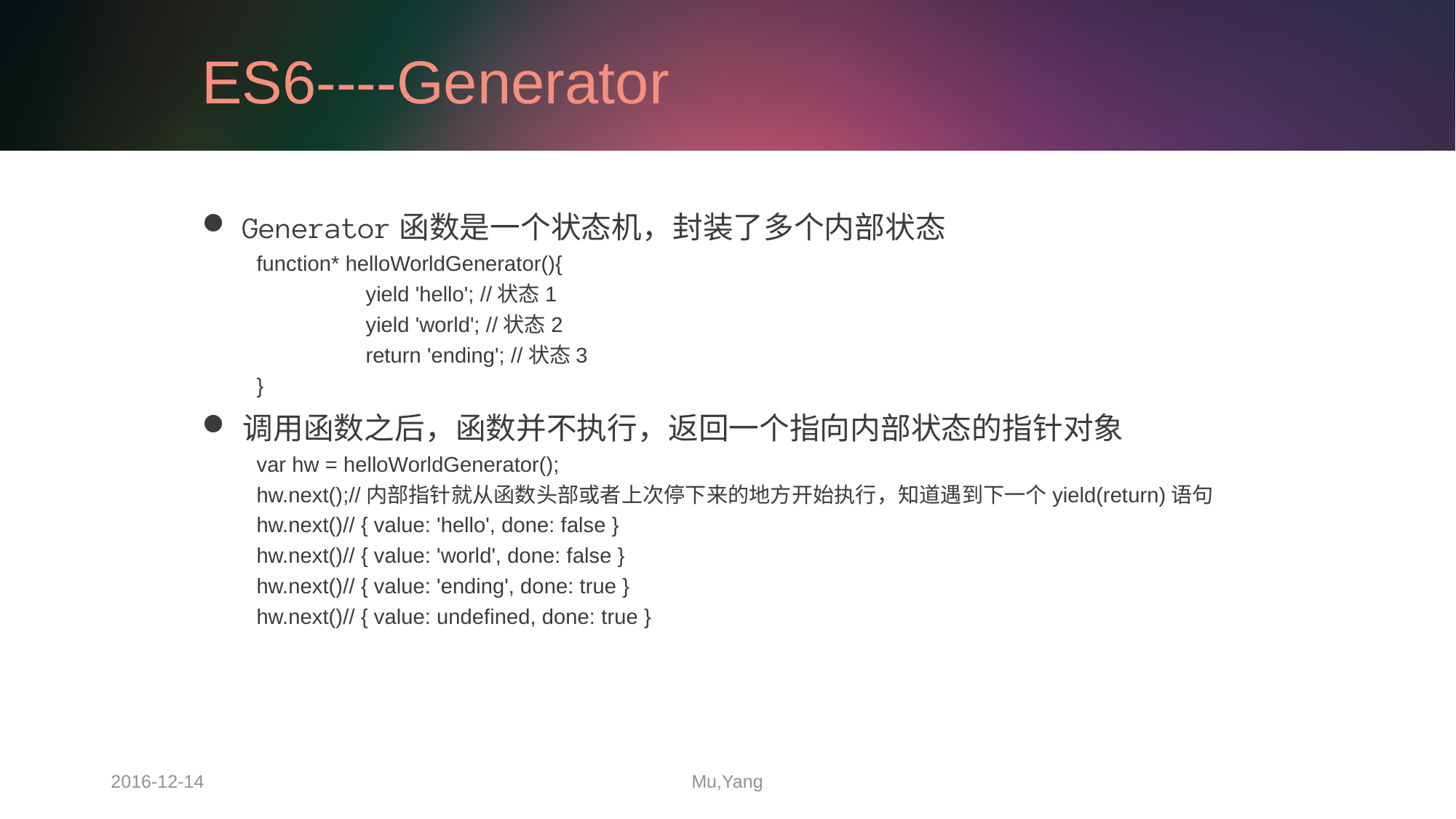

# ES6----Generator
Generator函数是一个状态机，封装了多个内部状态
function* helloWorldGenerator(){
	yield 'hello'; //状态1
	yield 'world'; //状态2
	return 'ending'; //状态3
}
调用函数之后，函数并不执行，返回一个指向内部状态的指针对象
var hw = helloWorldGenerator();
hw.next();//内部指针就从函数头部或者上次停下来的地方开始执行，知道遇到下一个yield(return)语句
hw.next()// { value: 'hello', done: false }
hw.next()// { value: 'world', done: false }
hw.next()// { value: 'ending', done: true }
hw.next()// { value: undefined, done: true }
2016-12-14
Mu,Yang
129